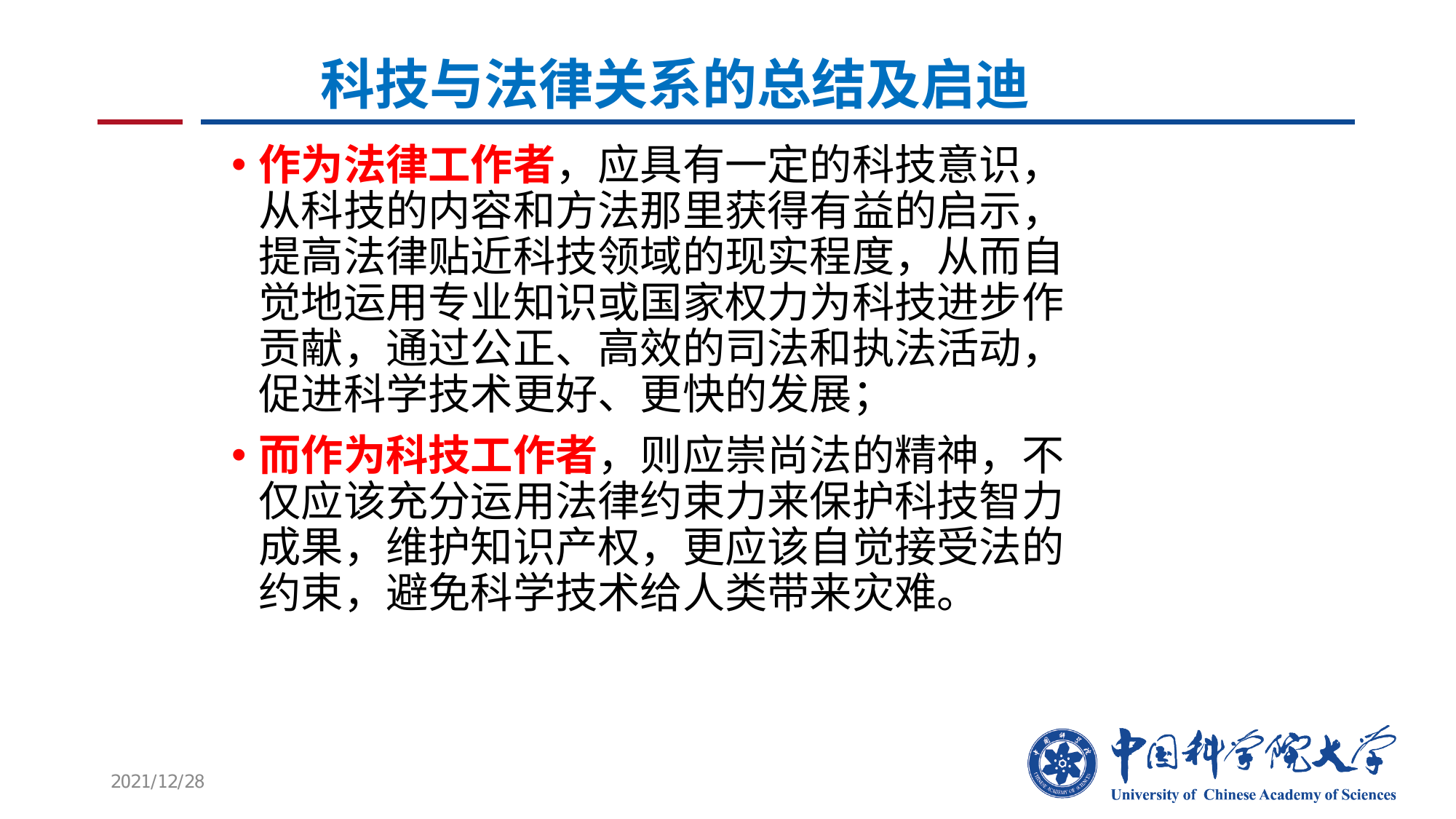

# 科技与法律关系的总结及启迪
作为法律工作者，应具有一定的科技意识，从科技的内容和方法那里获得有益的启示，提高法律贴近科技领域的现实程度，从而自觉地运用专业知识或国家权力为科技进步作贡献，通过公正、高效的司法和执法活动，促进科学技术更好、更快的发展；
而作为科技工作者，则应崇尚法的精神，不仅应该充分运用法律约束力来保护科技智力成果，维护知识产权，更应该自觉接受法的约束，避免科学技术给人类带来灾难。
2021/12/28